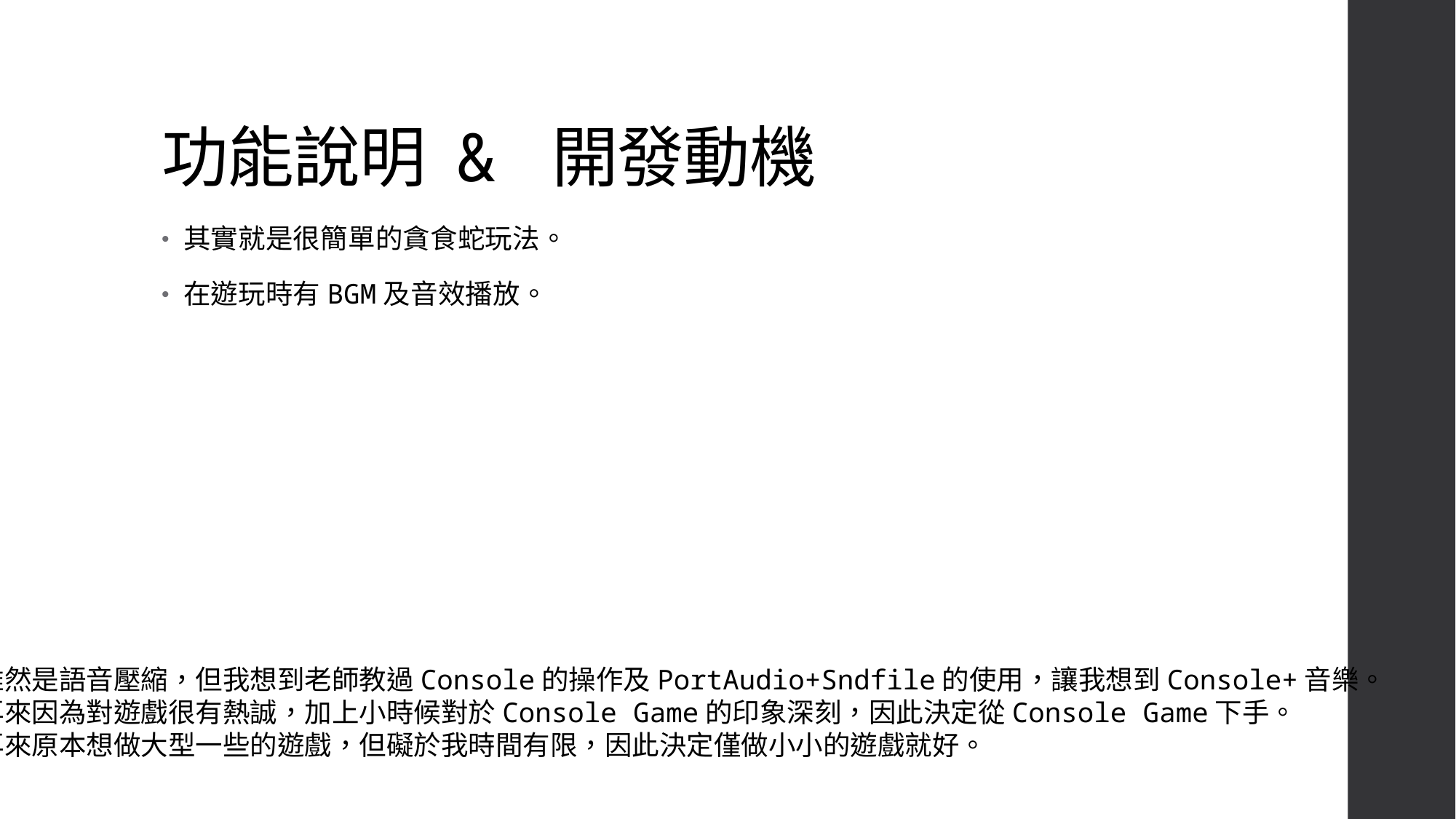

# 功能說明 & 開發動機
其實就是很簡單的貪食蛇玩法。
在遊玩時有BGM及音效播放。
雖然是語音壓縮，但我想到老師教過Console的操作及PortAudio+Sndfile的使用，讓我想到Console+音樂。
再來因為對遊戲很有熱誠，加上小時候對於Console Game的印象深刻，因此決定從Console Game下手。
再來原本想做大型一些的遊戲，但礙於我時間有限，因此決定僅做小小的遊戲就好。